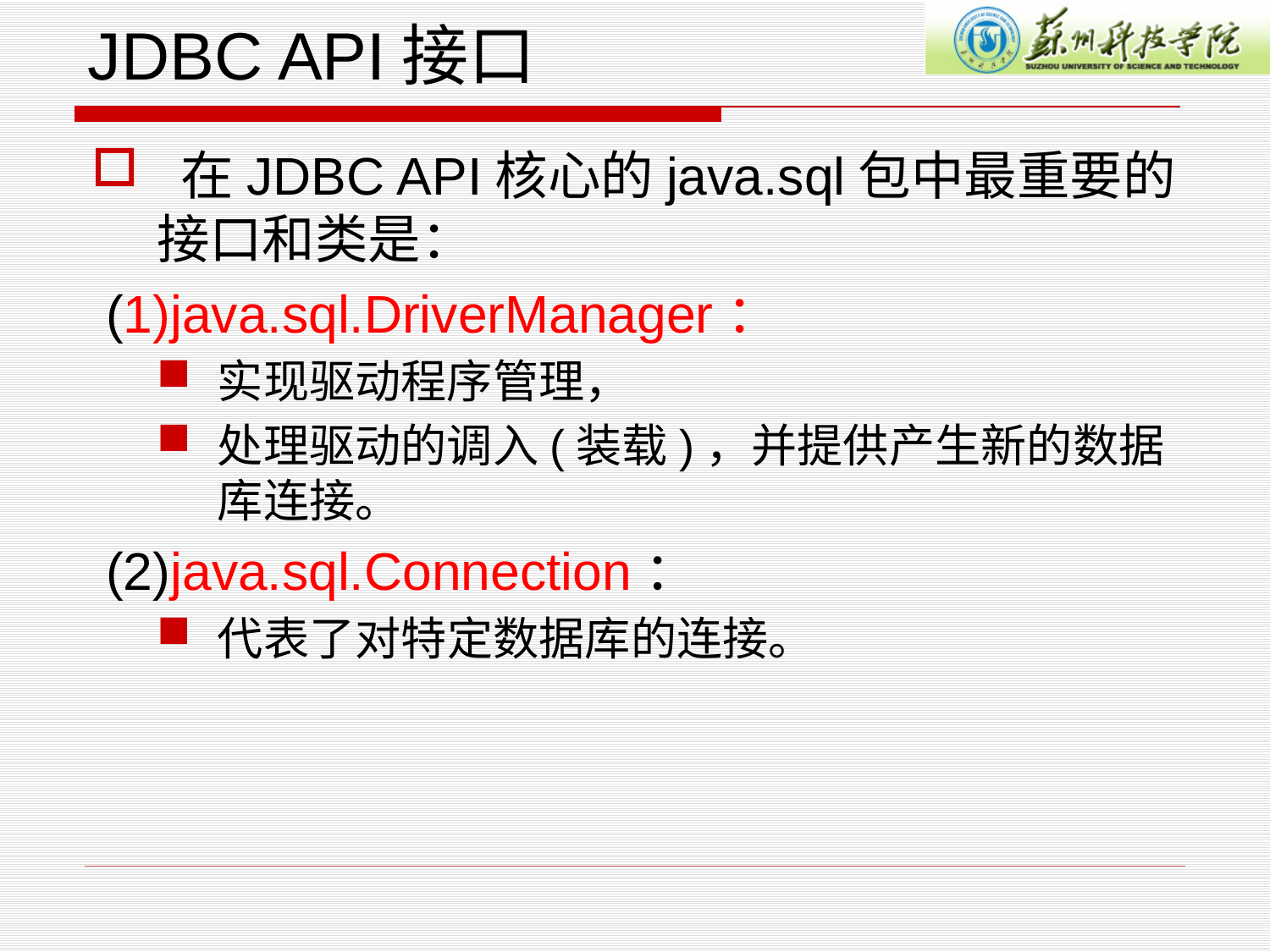

# JDBC API接口
 在JDBC API核心的java.sql包中最重要的接口和类是：
 (1)java.sql.DriverManager：
实现驱动程序管理，
处理驱动的调入(装载)，并提供产生新的数据库连接。
 (2)java.sql.Connection：
代表了对特定数据库的连接。